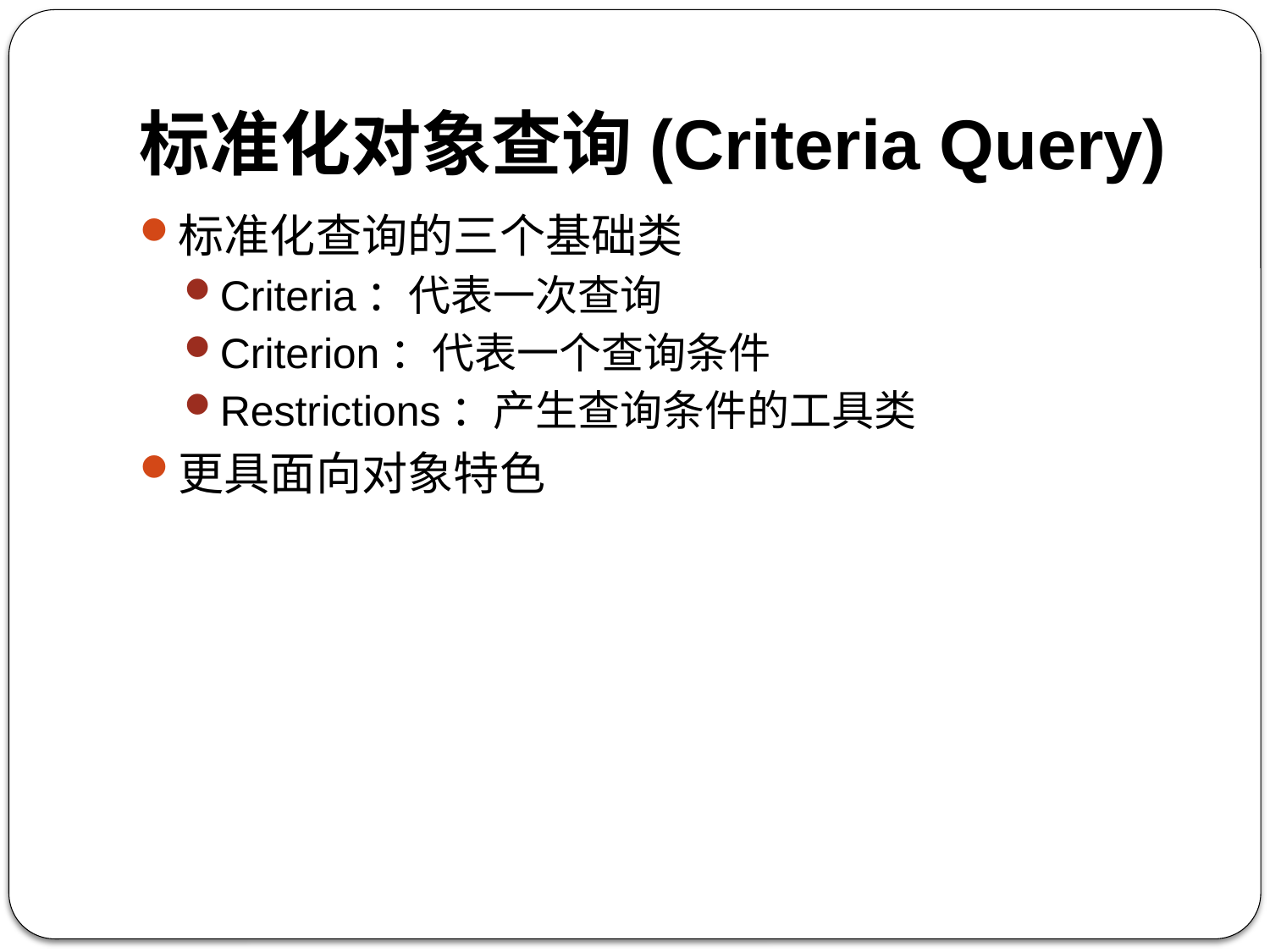

# 标准化对象查询(Criteria Query)
标准化查询的三个基础类
Criteria：代表一次查询
Criterion：代表一个查询条件
Restrictions：产生查询条件的工具类
更具面向对象特色